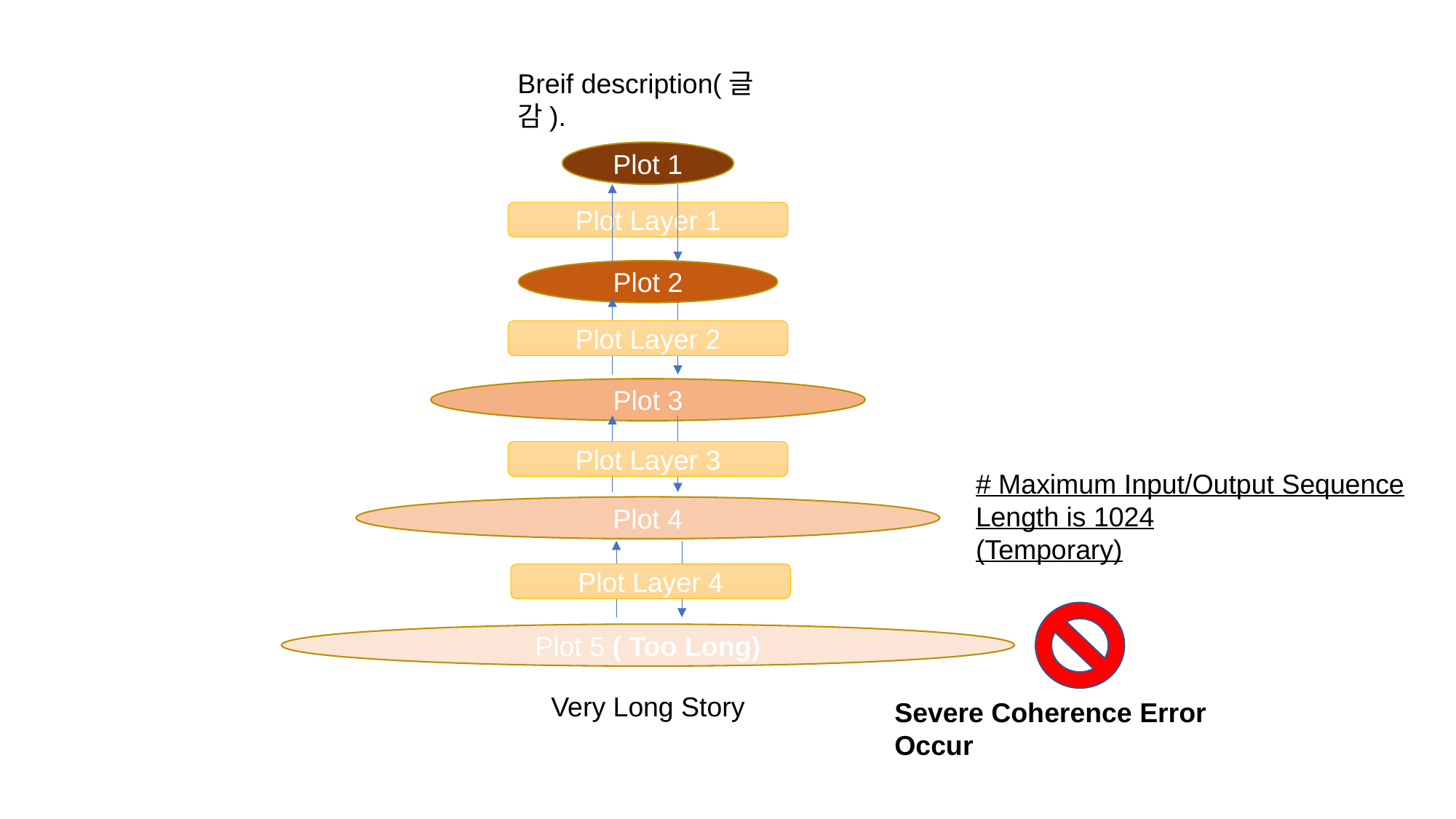

Breif description(글감).
Plot 1
Plot Layer 1
Plot 2
Plot Layer 2
Plot 3
Plot Layer 3
# Maximum Input/Output Sequence Length is 1024
(Temporary)
Plot 4
Plot Layer 4

Plot 5 ( Too Long)
Very Long Story
Severe Coherence Error Occur